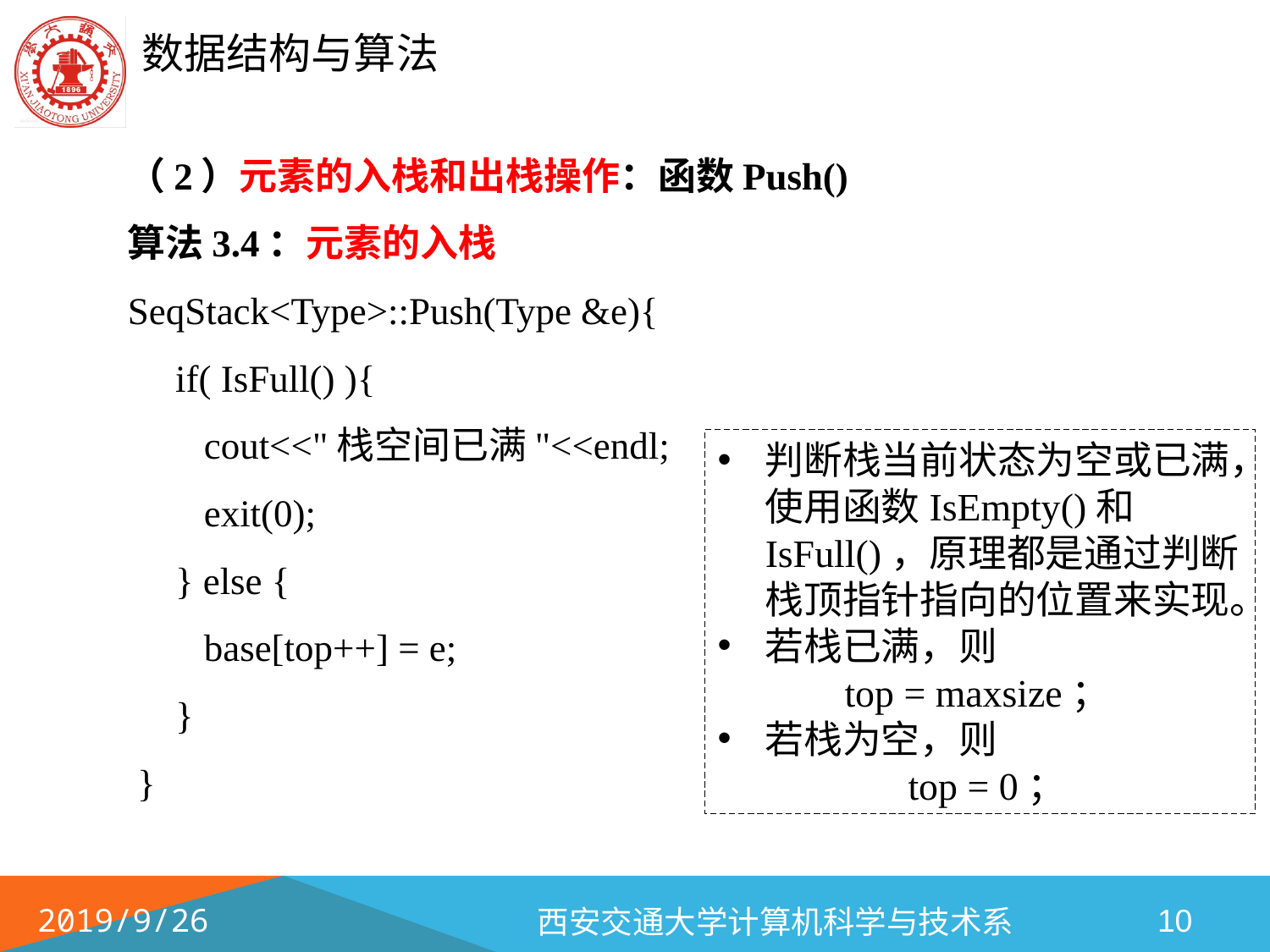

（2）元素的入栈和出栈操作：函数Push()
算法3.4：元素的入栈
SeqStack<Type>::Push(Type &e){
     if( IsFull() ){
        cout<<"栈空间已满"<<endl;
        exit(0);
     } else {
        base[top++] = e;
     }
 }

判断栈当前状态为空或已满，使用函数IsEmpty()和IsFull()，原理都是通过判断栈顶指针指向的位置来实现。
若栈已满，则
	top = maxsize；
若栈为空，则
	top = 0；